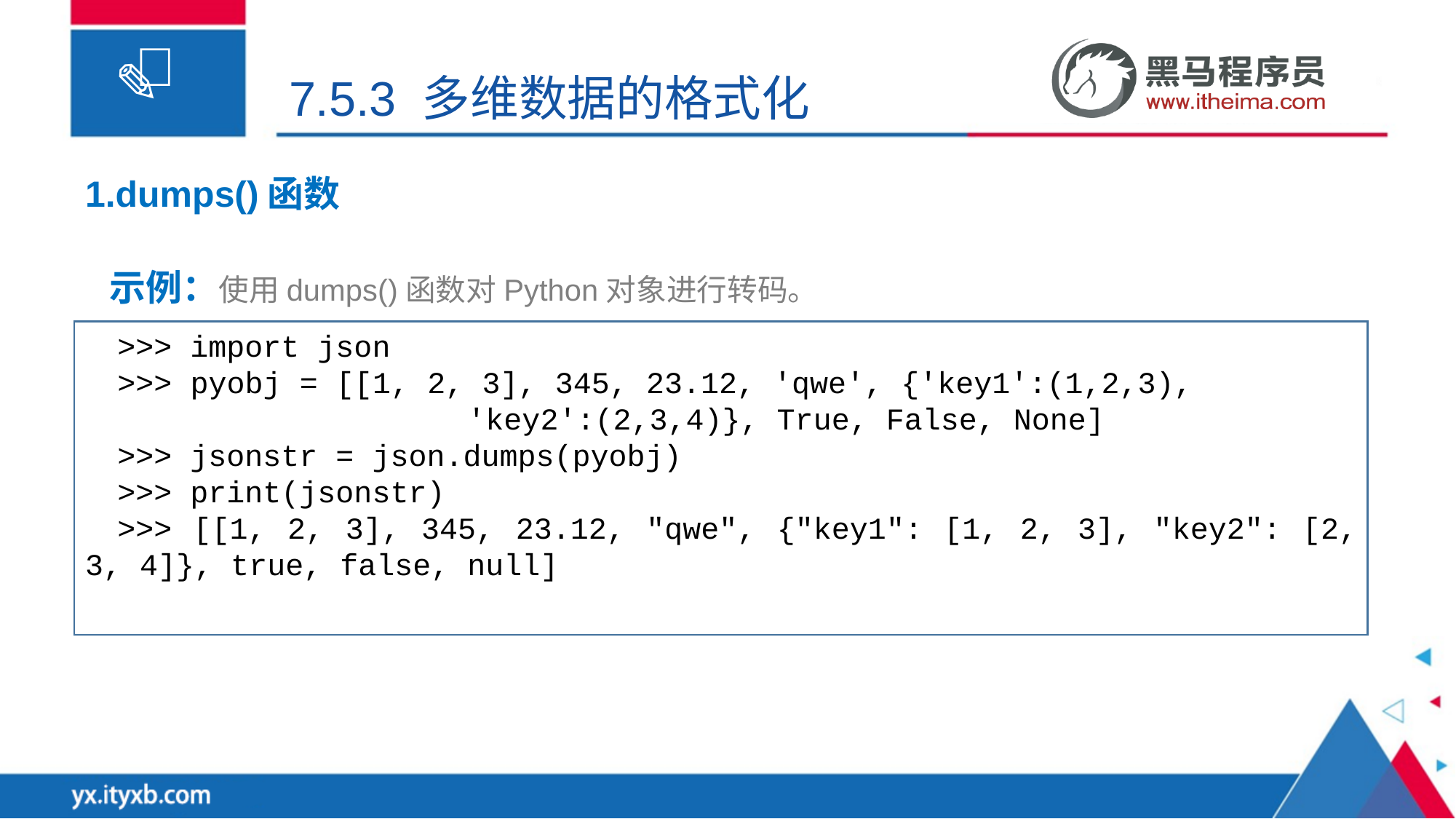

7.5.3 多维数据的格式化
1.dumps()函数
示例：使用dumps()函数对Python对象进行转码。
>>> import json
>>> pyobj = [[1, 2, 3], 345, 23.12, 'qwe', {'key1':(1,2,3),                               'key2':(2,3,4)}, True, False, None]
>>> jsonstr = json.dumps(pyobj)
>>> print(jsonstr)
>>> [[1, 2, 3], 345, 23.12, "qwe", {"key1": [1, 2, 3], "key2": [2, 3, 4]}, true, false, null]